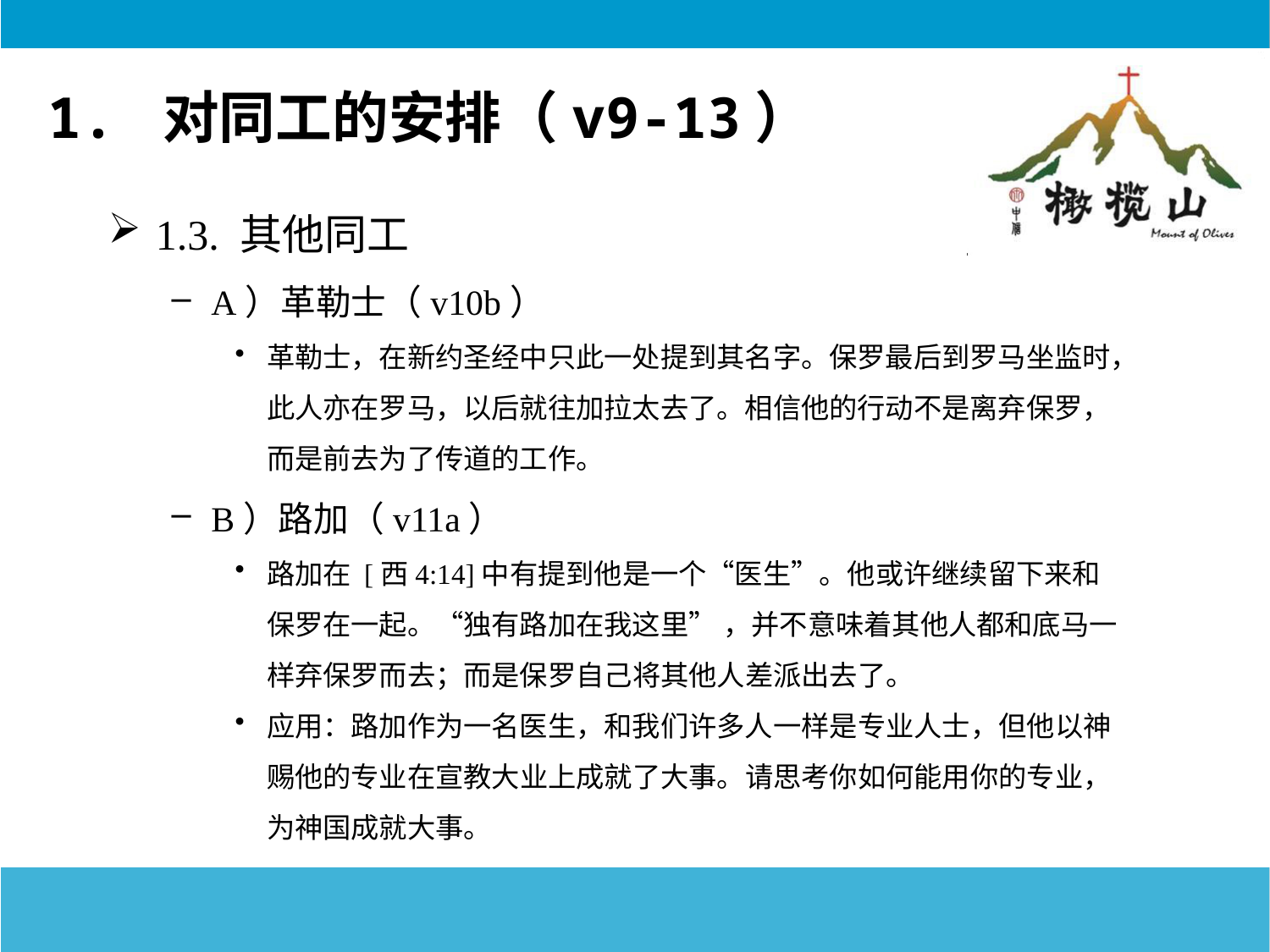

# 1. 对同工的安排（v9-13）
1.3. 其他同工
A）革勒士（v10b）
革勒士，在新约圣经中只此一处提到其名字。保罗最后到罗马坐监时，此人亦在罗马，以后就往加拉太去了。相信他的行动不是离弃保罗，而是前去为了传道的工作。
B）路加（v11a）
路加在 [西4:14]中有提到他是一个“医生”。他或许继续留下来和保罗在一起。“独有路加在我这里” ，并不意味着其他人都和底马一样弃保罗而去；而是保罗自己将其他人差派出去了。
应用：路加作为一名医生，和我们许多人一样是专业人士，但他以神赐他的专业在宣教大业上成就了大事。请思考你如何能用你的专业，为神国成就大事。